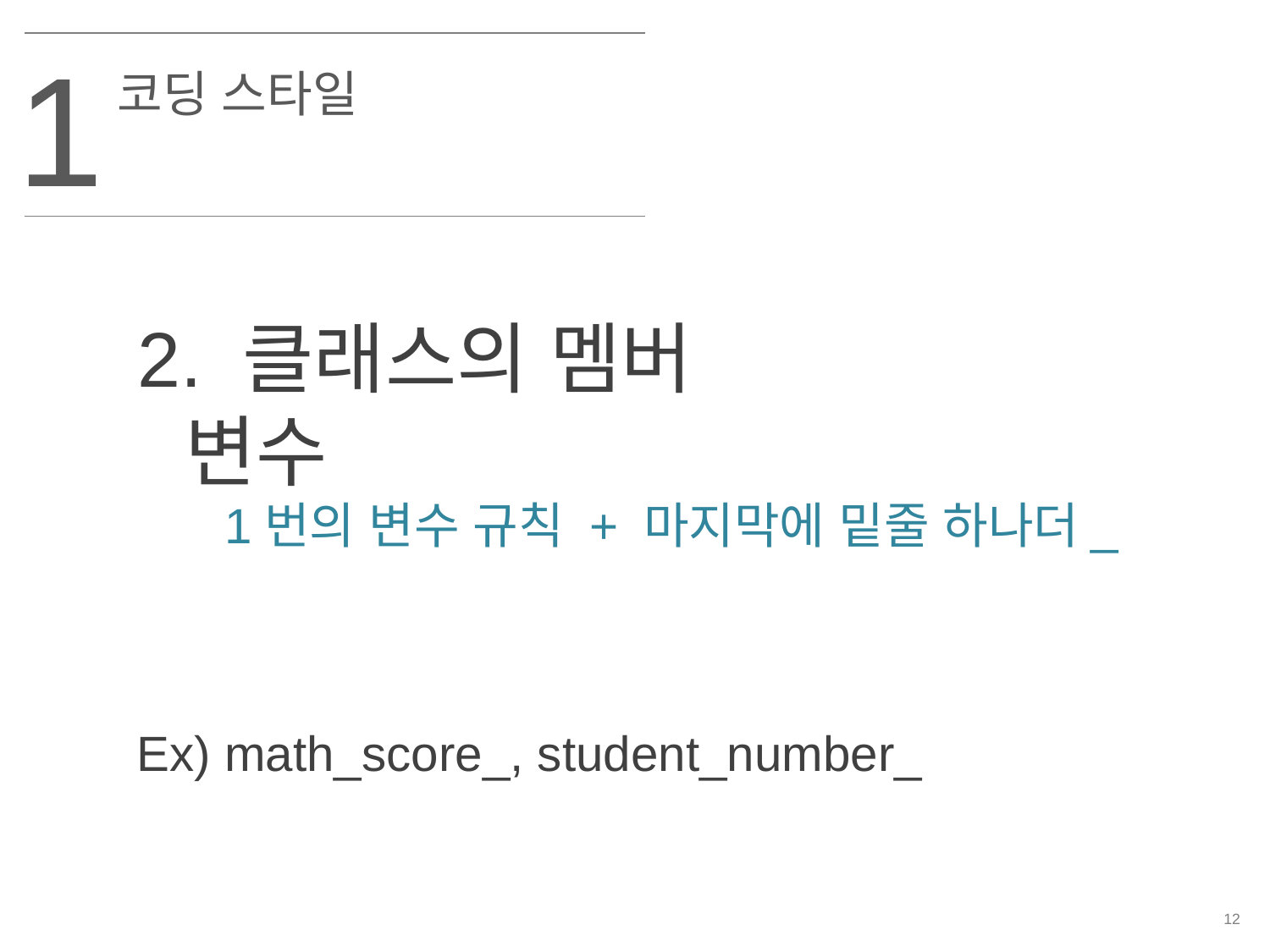

1
코딩 스타일
2. 클래스의 멤버 변수
1번의 변수 규칙 + 마지막에 밑줄 하나더_
Ex) math_score_, student_number_